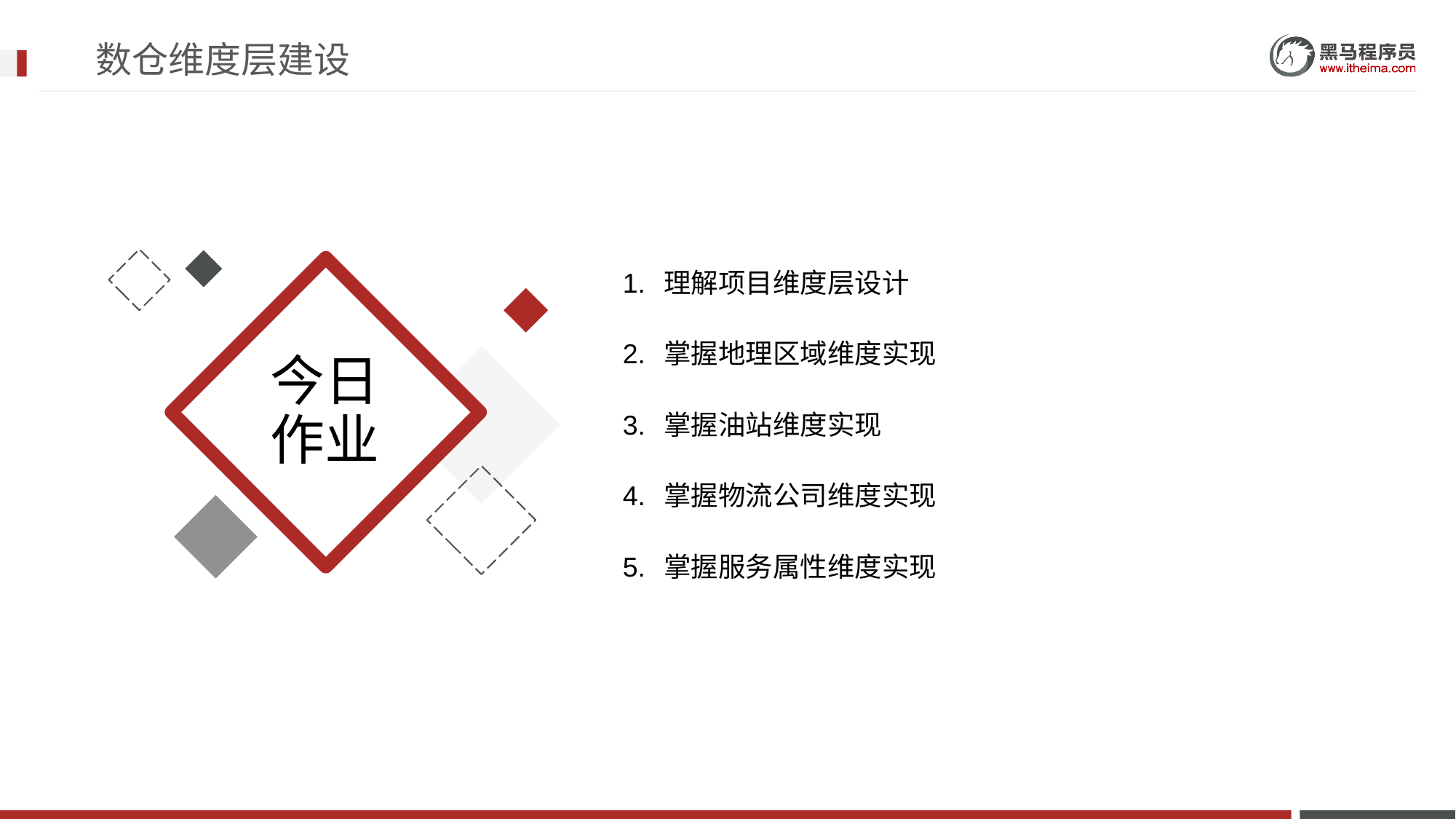

# 数仓维度层建设
理解项目维度层设计
掌握地理区域维度实现
掌握油站维度实现
掌握物流公司维度实现
掌握服务属性维度实现